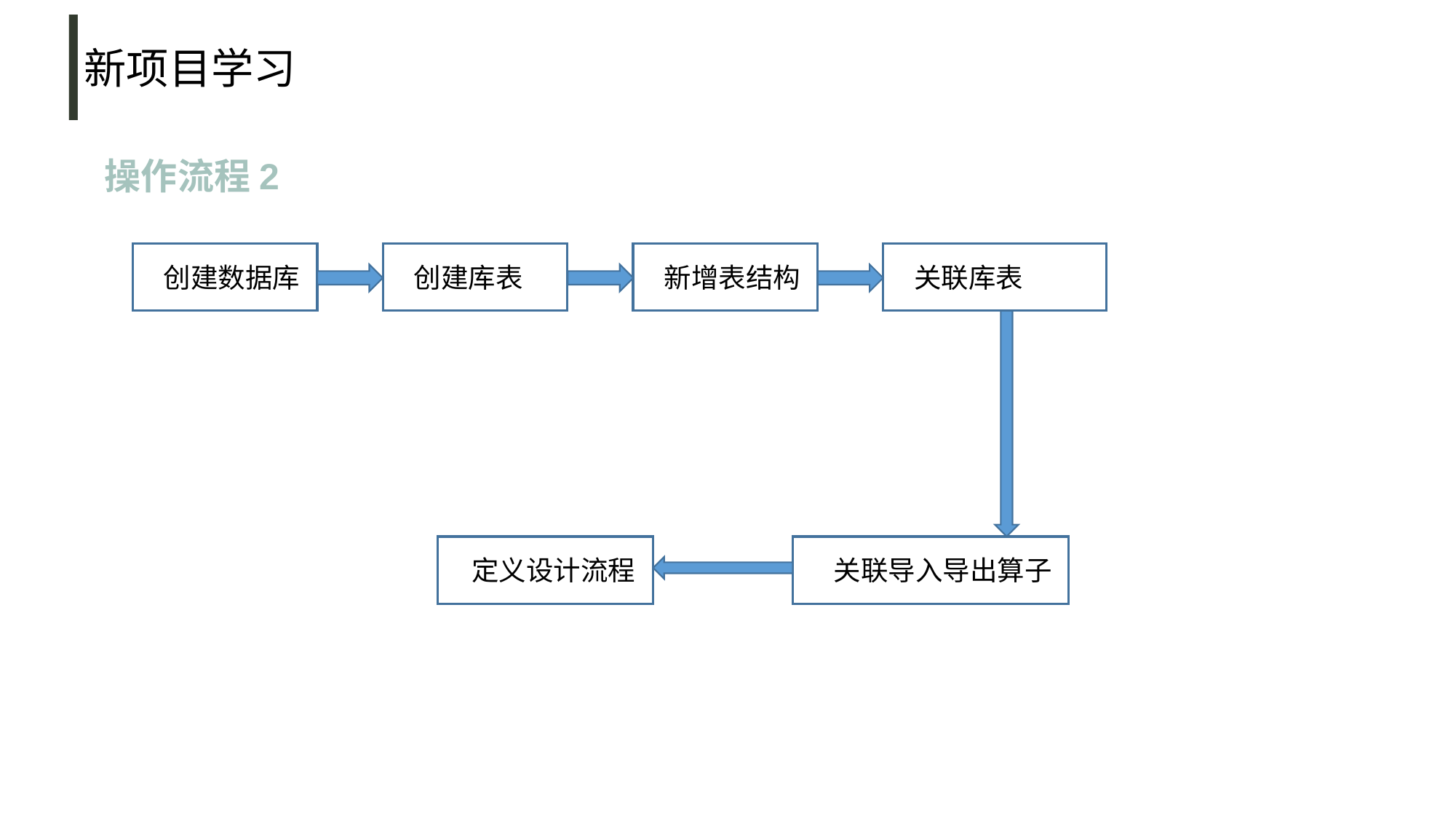

新项目学习
操作流程2

创建数据库

创建库表

新增表结构

关联库表

定义设计流程

关联导入导出算子